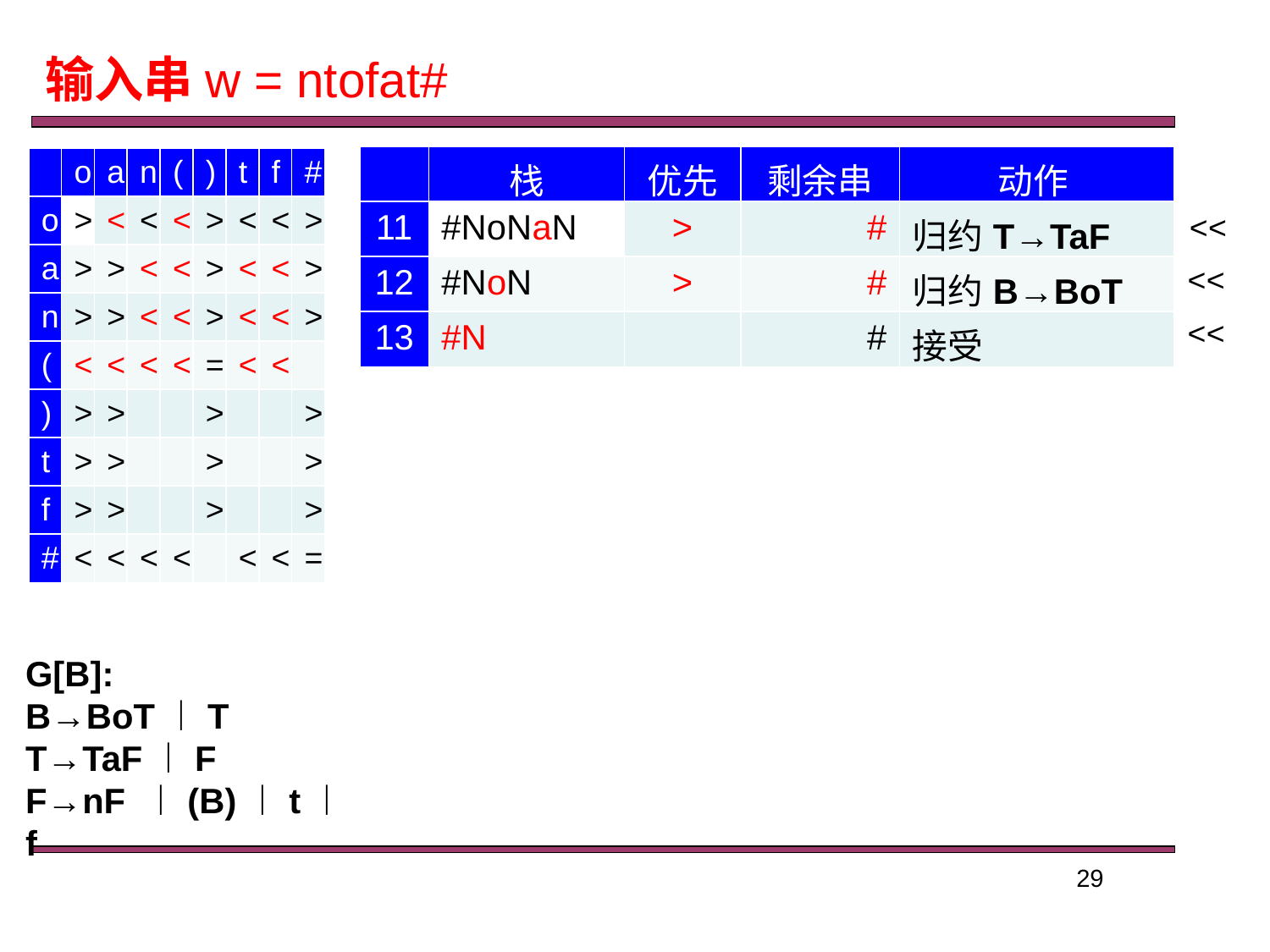

输入串w = ntofat#
|  | 栈 | 优先 | 剩余串 | 动作 |
| --- | --- | --- | --- | --- |
| 11 | #NoNaN | > | # | 归约T→TaF |
| 12 | #NoN | > | # | 归约B→BoT |
| 13 | #N |  | # | 接受 |
|  | o | a | n | ( | ) | t | f | # |
| --- | --- | --- | --- | --- | --- | --- | --- | --- |
| o | > | < | < | < | > | < | < | > |
| a | > | > | < | < | > | < | < | > |
| n | > | > | < | < | > | < | < | > |
| ( | < | < | < | < | = | < | < |  |
| ) | > | > |  |  | > |  |  | > |
| t | > | > |  |  | > |  |  | > |
| f | > | > |  |  | > |  |  | > |
| # | < | < | < | < |  | < | < | = |
<<
<<
<<
G[B]:
B→BoT︱T
T→TaF︱F
F→nF ︱(B)︱t︱f
29